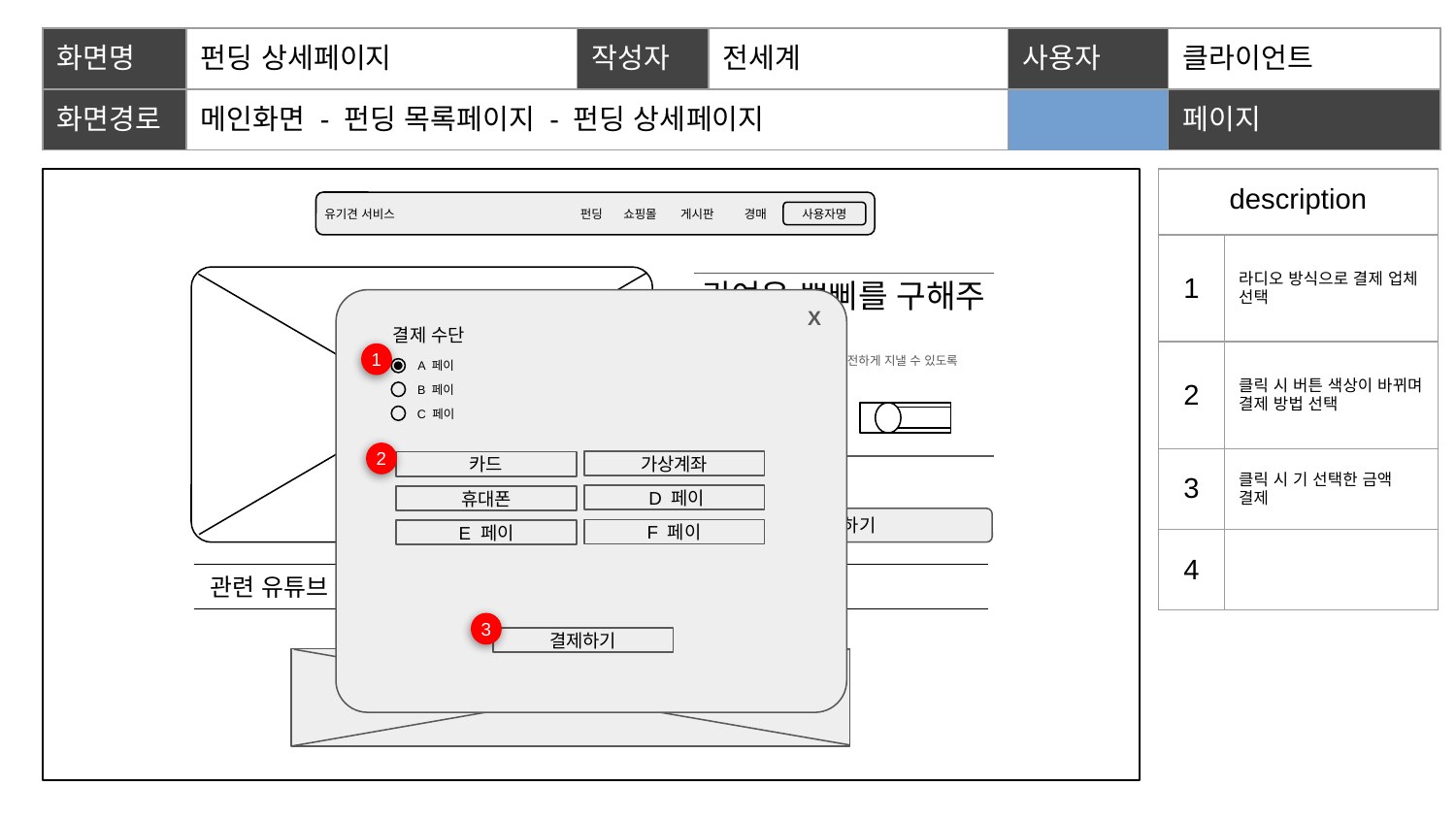

| 화면명 | 펀딩 상세페이지 | 작성자 | 전세계 |  | 사용자 | 클라이언트 |
| --- | --- | --- | --- | --- | --- | --- |
| 화면경로 | 메인화면 - 펀딩 목록페이지 - 펀딩 상세페이지 |  |  |  | 페이지 | 29 |

| description |  |
| --- | --- |
| 1 | 라디오 방식으로 결제 업체 선택 |
| 2 | 클릭 시 버튼 색상이 바뀌며 결제 방법 선택 |
| 3 | 클릭 시 기 선택한 금액 결제 |
| 4 |  |

유기견 서비스
펀딩
쇼핑몰
게시판
경매
사용자명

X
귀여운 뽀삐를 구해주
세요.
결제 수단
1
강남구에서 구조된 뽀삐가 안전하게 지낼 수 있도록 도와주세요.
A 페이

B 페이

3,093명 참여

C 페이

1234
266,680원 달성
2
가상계좌
카드
 D 페이
휴대폰
펀딩하기
F 페이
E 페이
관련 유튜브 영상
3
결제하기